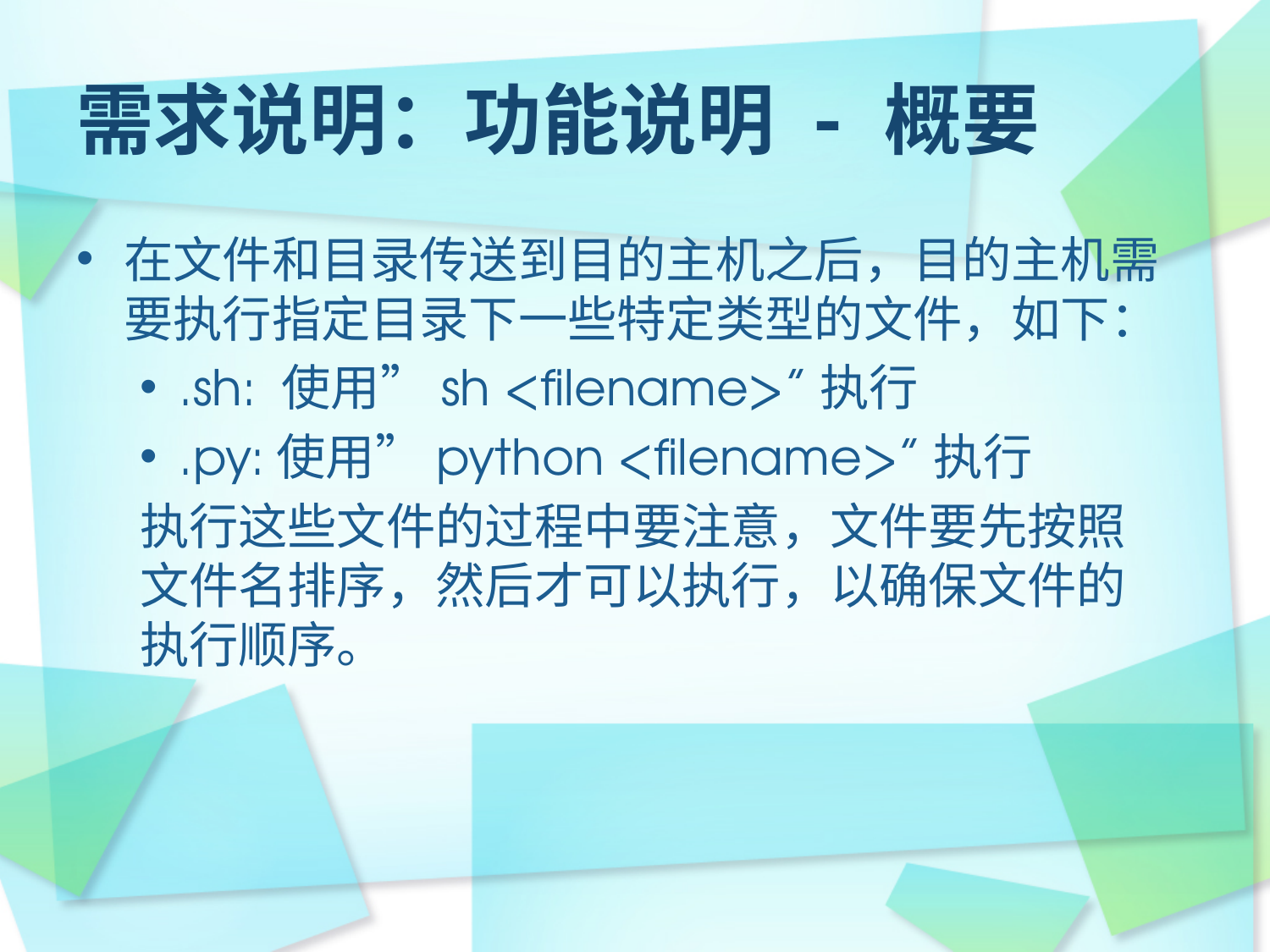

需求说明：功能说明 - 概要
在文件和目录传送到目的主机之后，目的主机需要执行指定目录下一些特定类型的文件，如下：
.sh: 使用”sh <filename>”执行
.py:使用”python <filename>”执行
执行这些文件的过程中要注意，文件要先按照文件名排序，然后才可以执行，以确保文件的执行顺序。